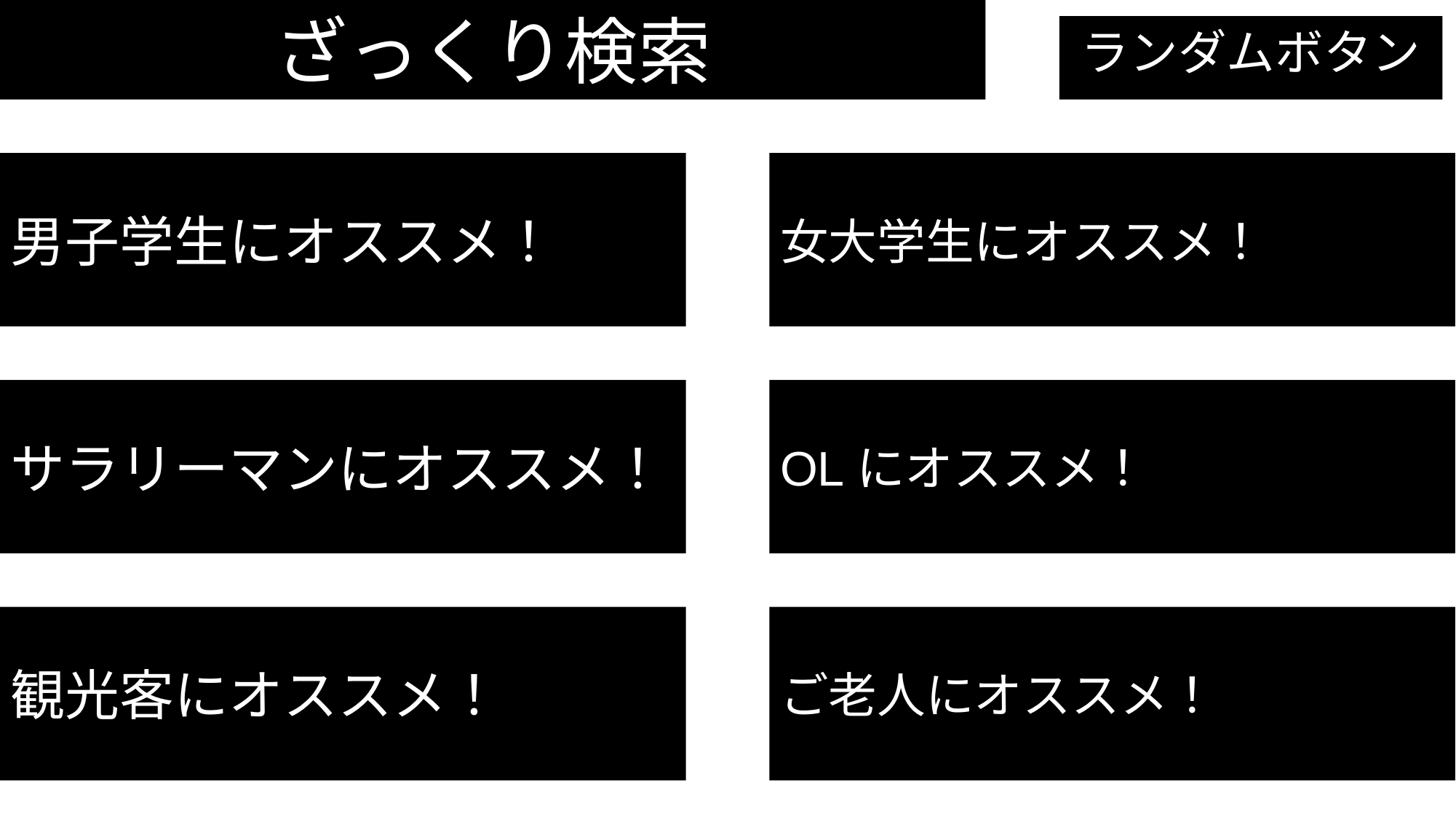

ざっくり検索
ランダムボタン
男子学生にオススメ！
女大学生にオススメ！
サラリーマンにオススメ！
OLにオススメ！
観光客にオススメ！
ご老人にオススメ！